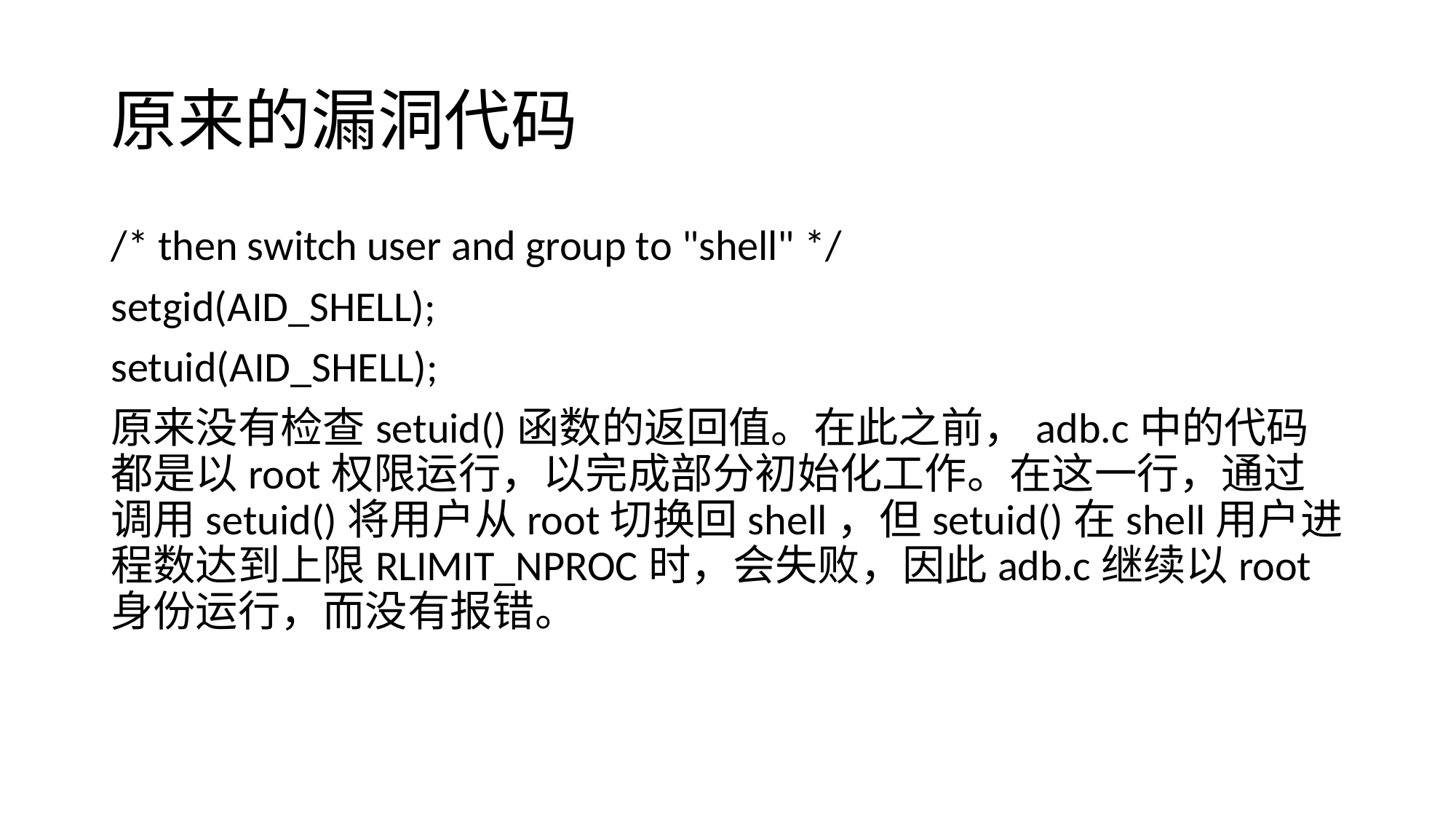

# 原来的漏洞代码
/* then switch user and group to "shell" */
setgid(AID_SHELL);
setuid(AID_SHELL);
原来没有检查setuid()函数的返回值。在此之前，adb.c中的代码都是以root权限运行，以完成部分初始化工作。在这一行，通过调用setuid()将用户从root切换回shell，但setuid()在shell用户进程数达到上限RLIMIT_NPROC时，会失败，因此adb.c继续以root身份运行，而没有报错。